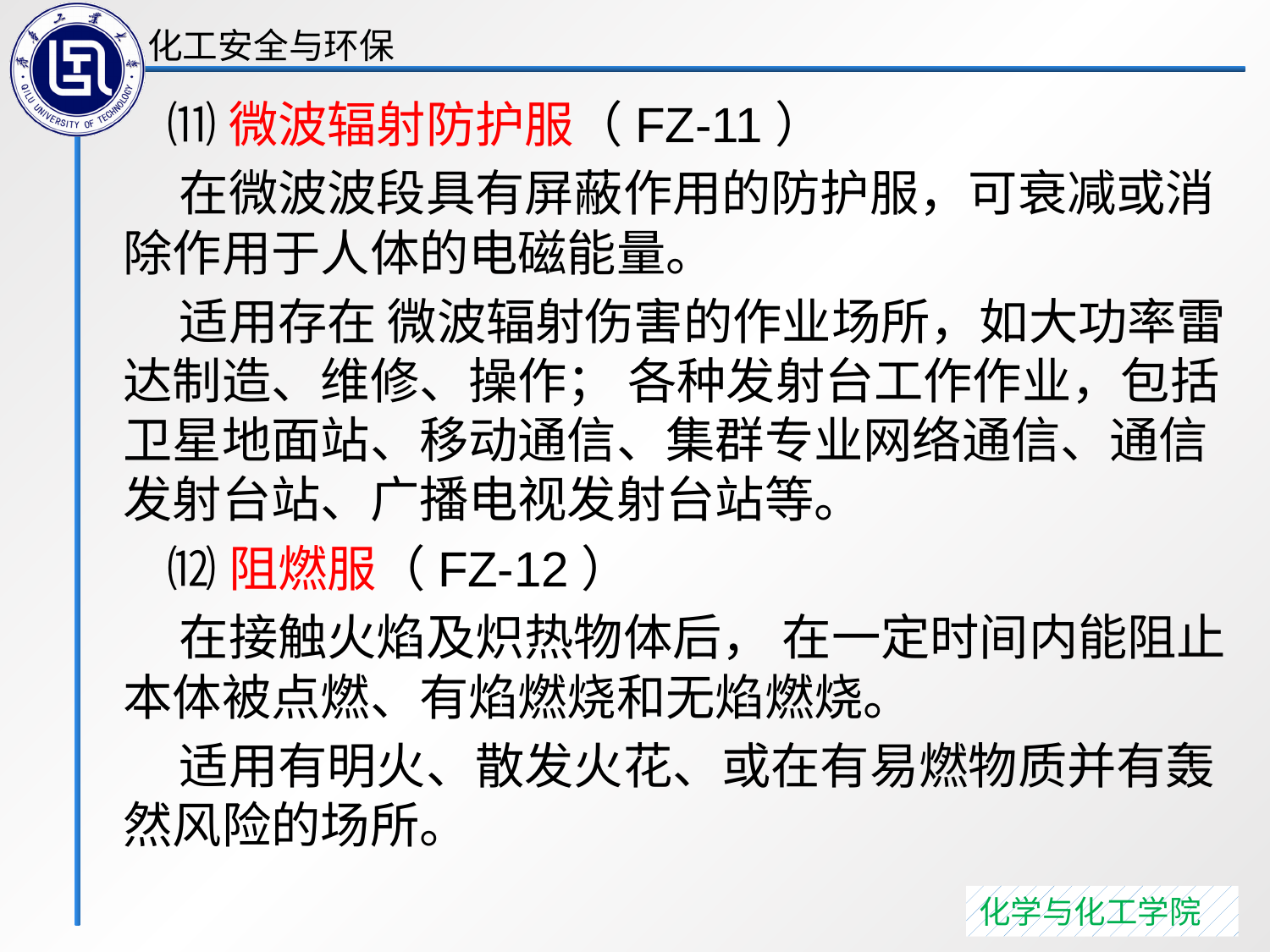

⑾微波辐射防护服（FZ-11）
    在微波波段具有屏蔽作用的防护服，可衰减或消除作用于人体的电磁能量。
    适用存在 微波辐射伤害的作业场所，如大功率雷达制造、维修、操作； 各种发射台工作作业，包括卫星地面站、移动通信、集群专业网络通信、通信发射台站、广播电视发射台站等。
    ⑿阻燃服（FZ-12）
    在接触火焰及炽热物体后， 在一定时间内能阻止本体被点燃、有焰燃烧和无焰燃烧。
    适用有明火、散发火花、或在有易燃物质并有轰然风险的场所。